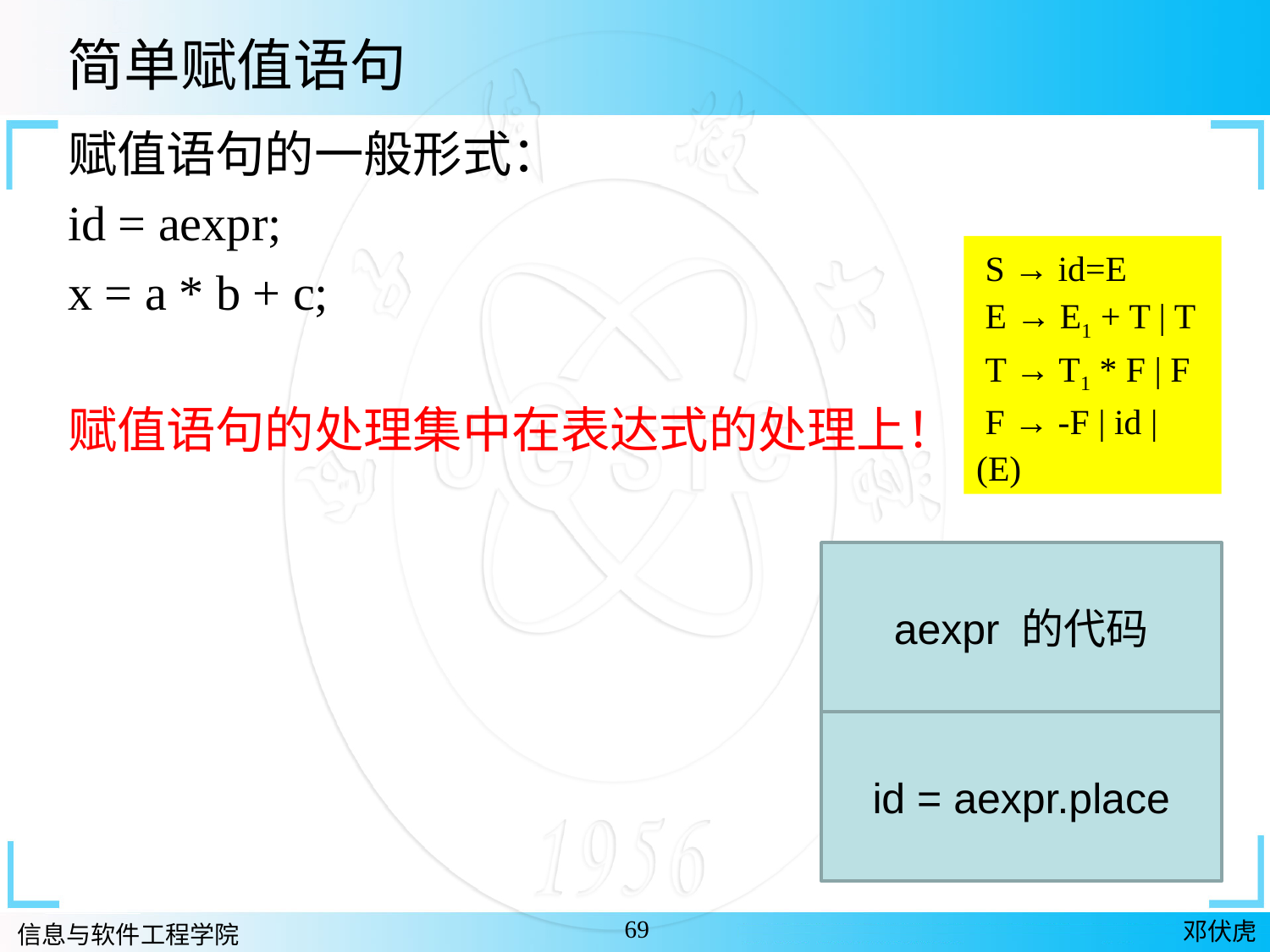

简单赋值语句
赋值语句的一般形式：
id = aexpr;
x = a * b + c;

赋值语句的处理集中在表达式的处理上！
 S → id=E
 E → E1 + T | T
 T → T1 * F | F
 F → -F | id | (E)
aexpr 的代码
id = aexpr.place
69
邓伏虎
信息与软件工程学院